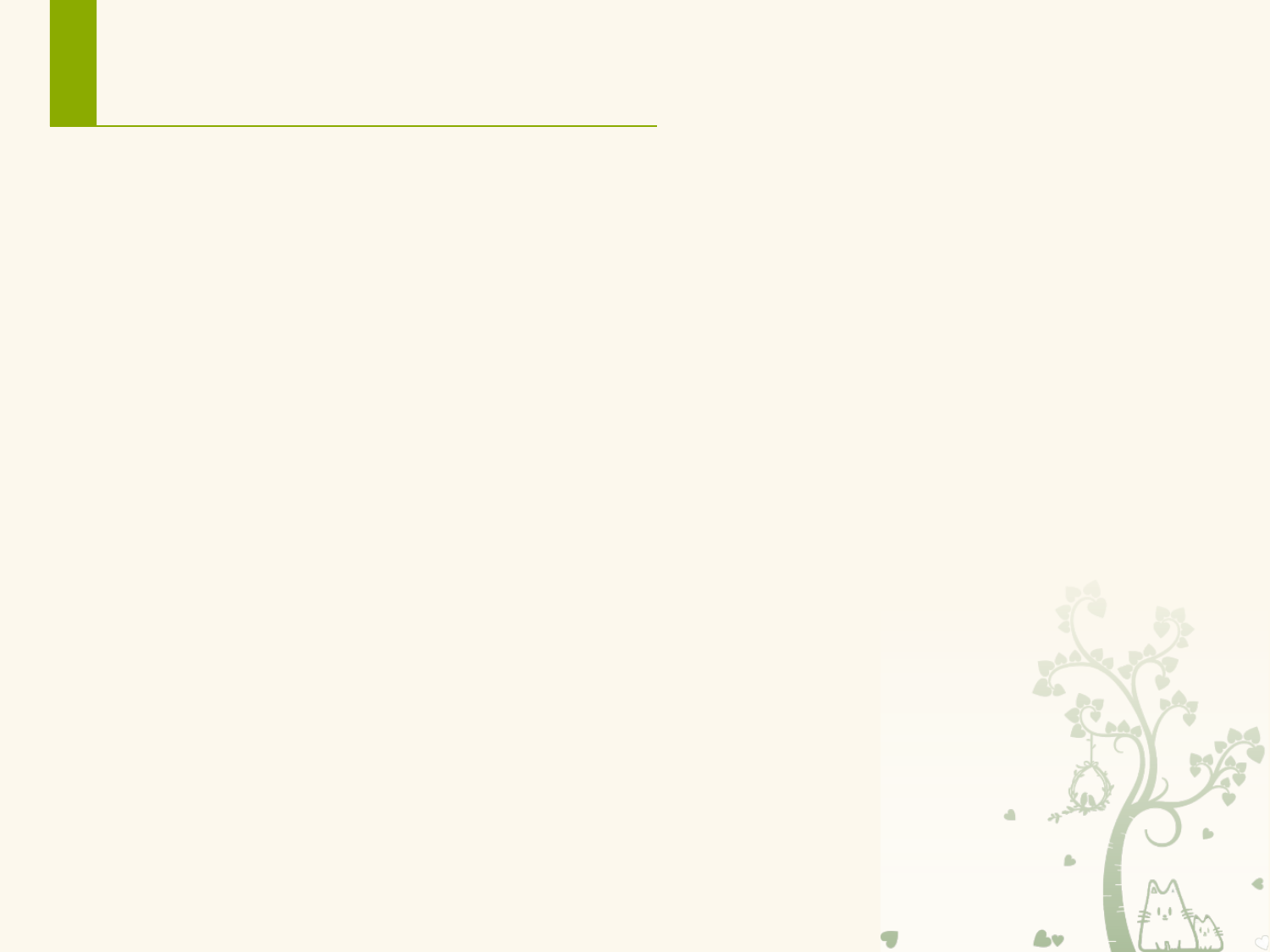

# 课程简介
课程性质、目的及要求
专业选修课，入门级课程；
理论讲授+实验+作业+综合；
64课时，32理论，32实验
掌握有关Android技术的基本知识和基本技能。
具备良好的实际编程能力。
在课程学习之后能够进行实际开发。
为继续学习高级Android和进阶Android打下良好的理论和实践基础。